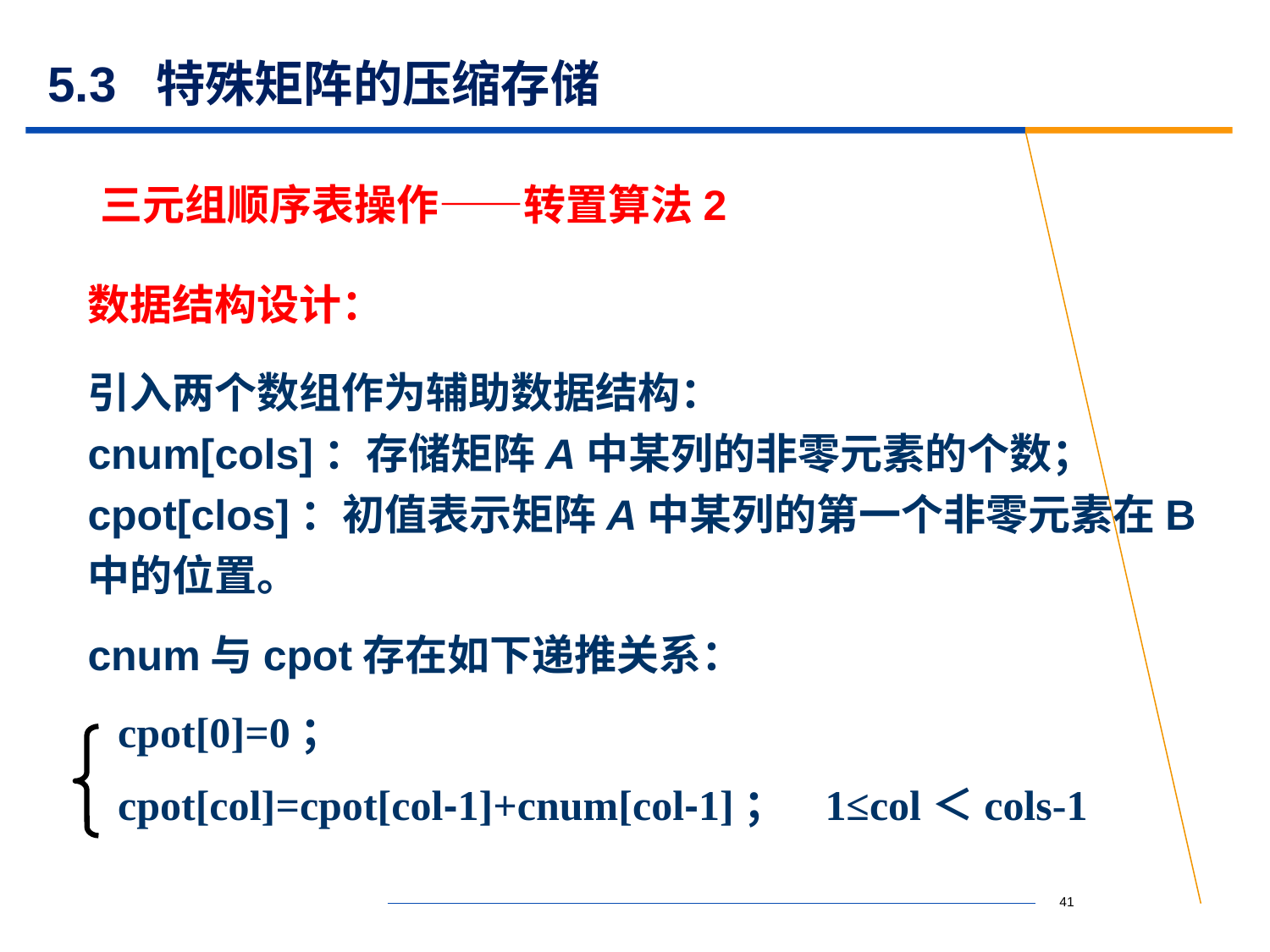

# 5.3  特殊矩阵的压缩存储
三元组顺序表操作——转置算法2
数据结构设计：
引入两个数组作为辅助数据结构：
cnum[cols]：存储矩阵A中某列的非零元素的个数；
cpot[clos]：初值表示矩阵A中某列的第一个非零元素在B中的位置。
cnum与cpot存在如下递推关系：
cpot[0]=0；
cpot[col]=cpot[col-1]+cnum[col-1]；   1≤col＜cols-1